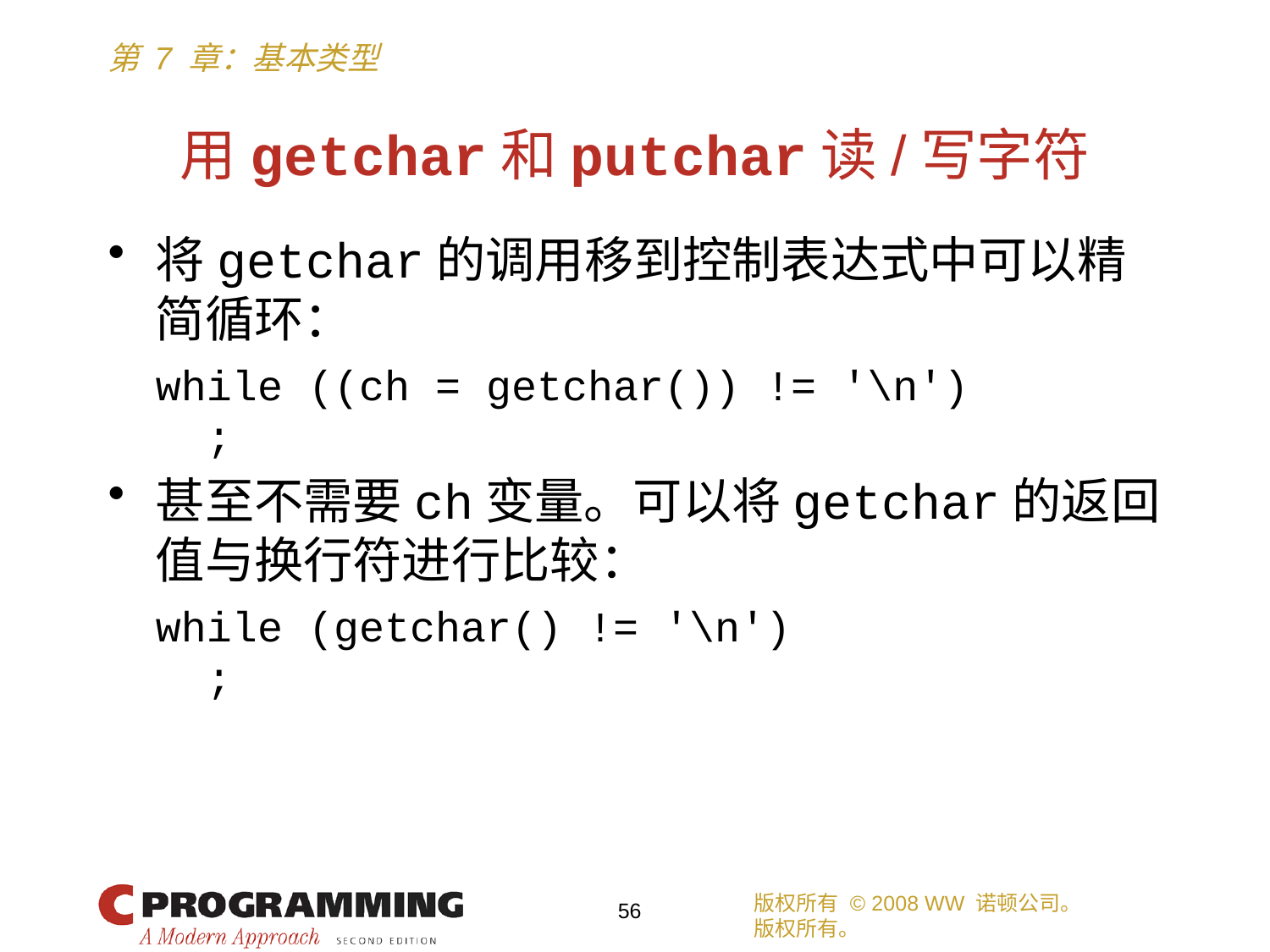

# 用getchar和putchar读/写字符
将getchar的调用移到控制表达式中可以精简循环：
	while ((ch = getchar()) != '\n')
	  ;
甚至不需要ch变量。可以将getchar的返回值与换行符进行比较：
	while (getchar() != '\n')
	  ;

版权所有 © 2008 WW 诺顿公司。
版权所有。
56